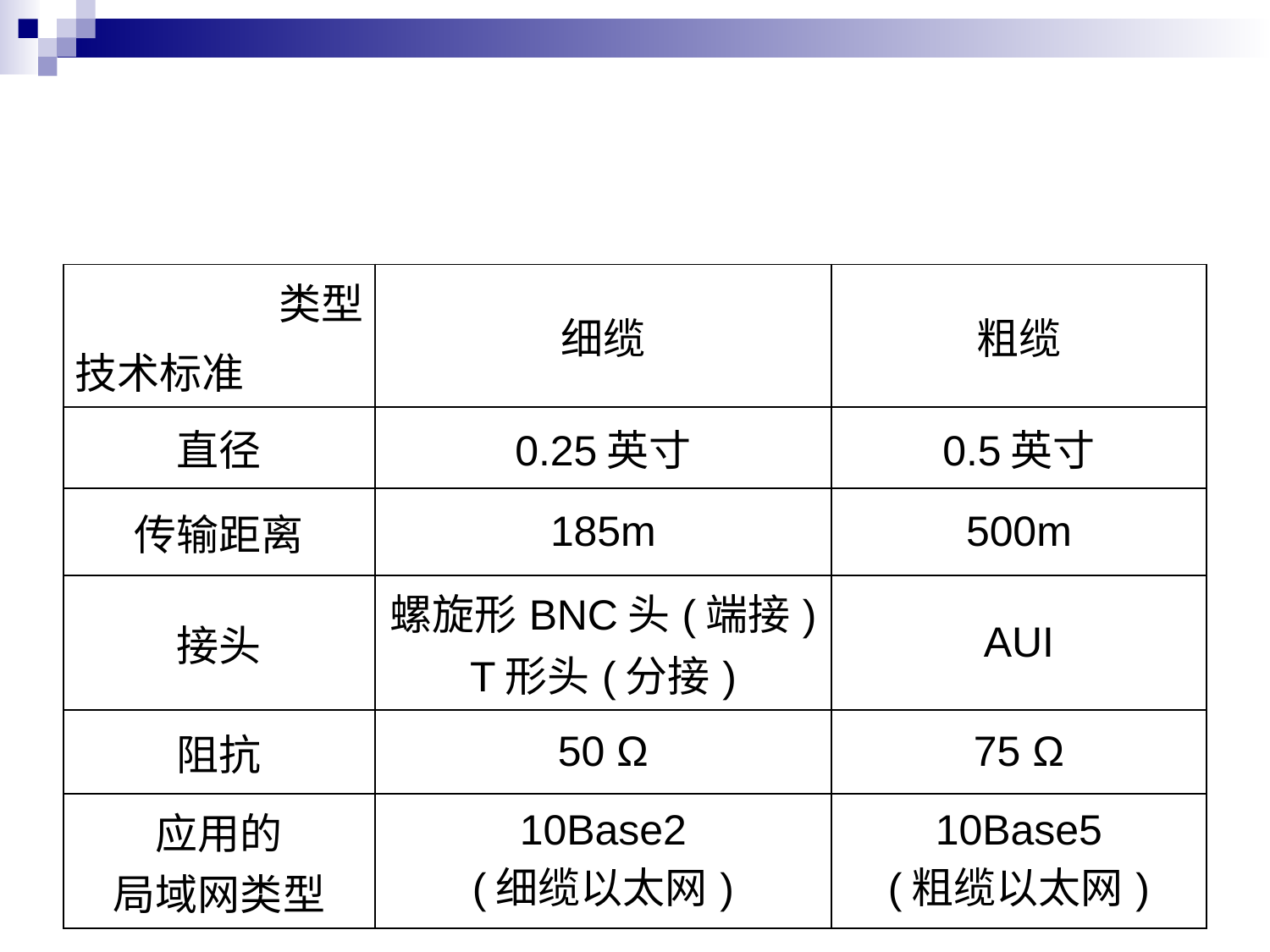

| 类型 技术标准 | 细缆 | 粗缆 |
| --- | --- | --- |
| 直径 | 0.25英寸 | 0.5英寸 |
| 传输距离 | 185m | 500m |
| 接头 | 螺旋形BNC头(端接) T形头(分接) | AUI |
| 阻抗 | 50 Ω | 75 Ω |
| 应用的 局域网类型 | 10Base2 (细缆以太网) | 10Base5 (粗缆以太网) |